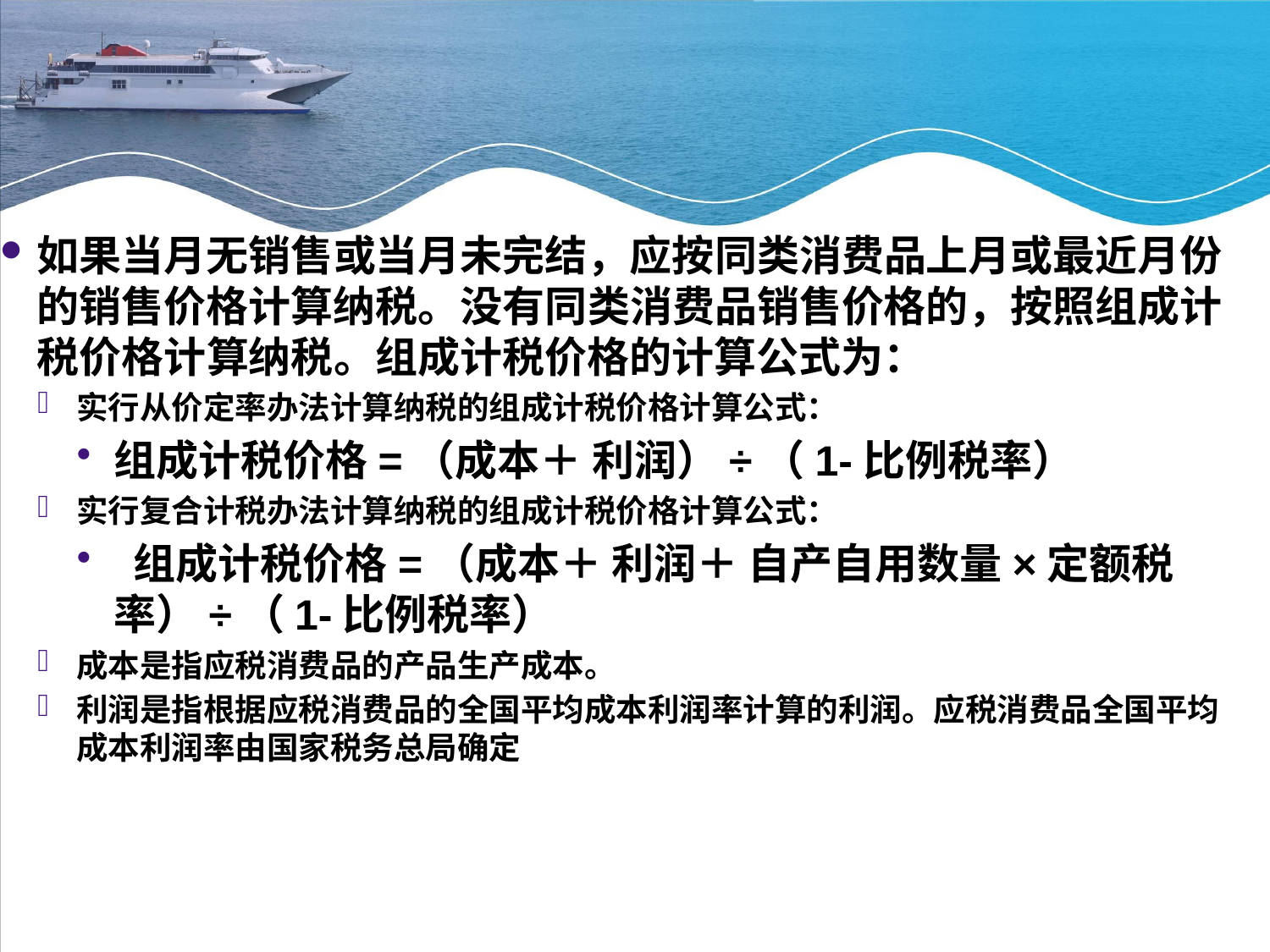

如果当月无销售或当月未完结，应按同类消费品上月或最近月份的销售价格计算纳税。没有同类消费品销售价格的，按照组成计税价格计算纳税。组成计税价格的计算公式为：
实行从价定率办法计算纳税的组成计税价格计算公式：
组成计税价格=（成本＋ 利润）÷（1-比例税率）
实行复合计税办法计算纳税的组成计税价格计算公式：
 组成计税价格=（成本＋ 利润＋ 自产自用数量×定额税率）÷（1-比例税率）
成本是指应税消费品的产品生产成本。
利润是指根据应税消费品的全国平均成本利润率计算的利润。应税消费品全国平均成本利润率由国家税务总局确定